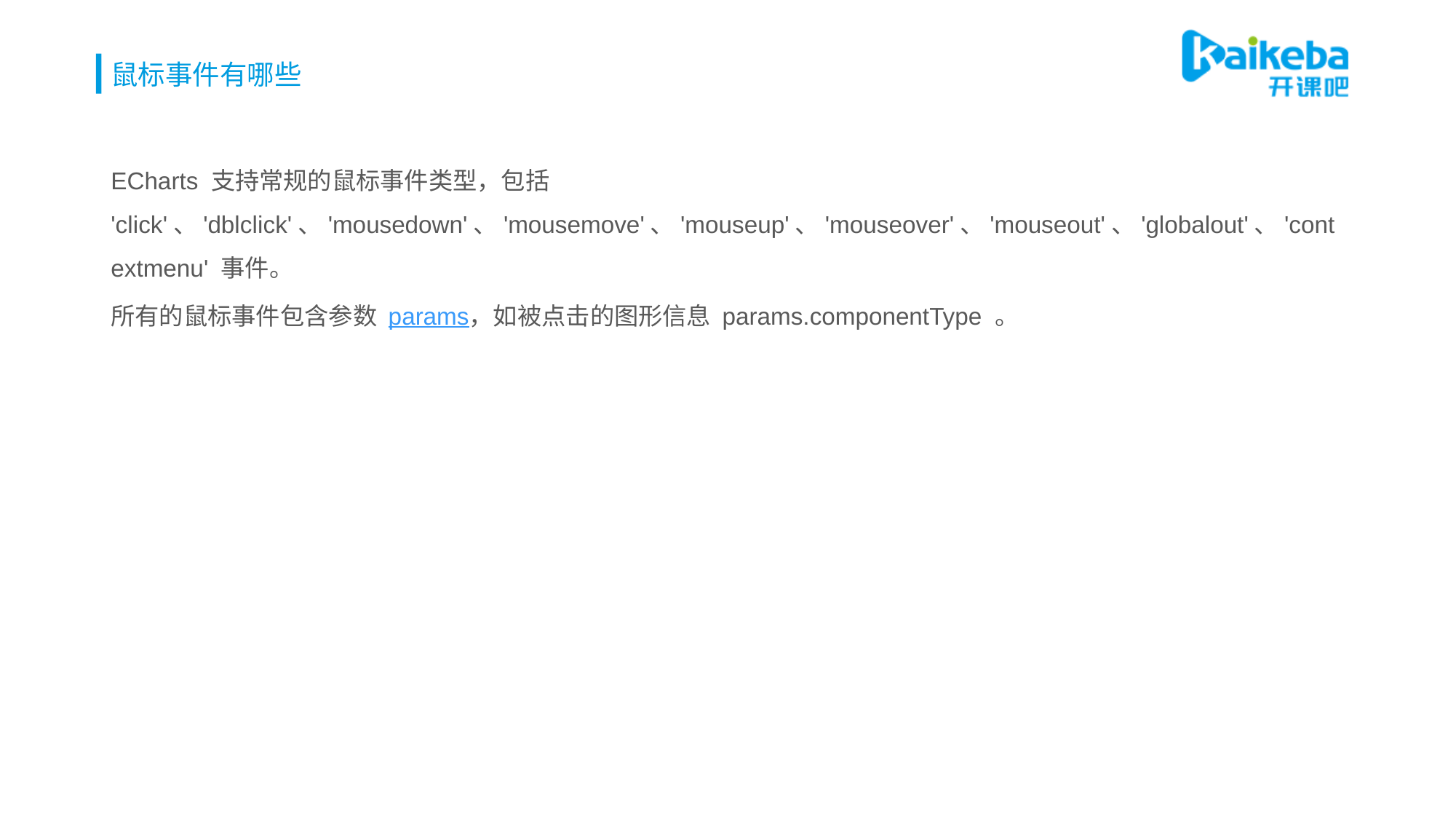

# 鼠标事件有哪些
ECharts 支持常规的鼠标事件类型，包括 'click'、'dblclick'、'mousedown'、'mousemove'、'mouseup'、'mouseover'、'mouseout'、'globalout'、'contextmenu' 事件。
所有的鼠标事件包含参数 params，如被点击的图形信息 params.componentType 。